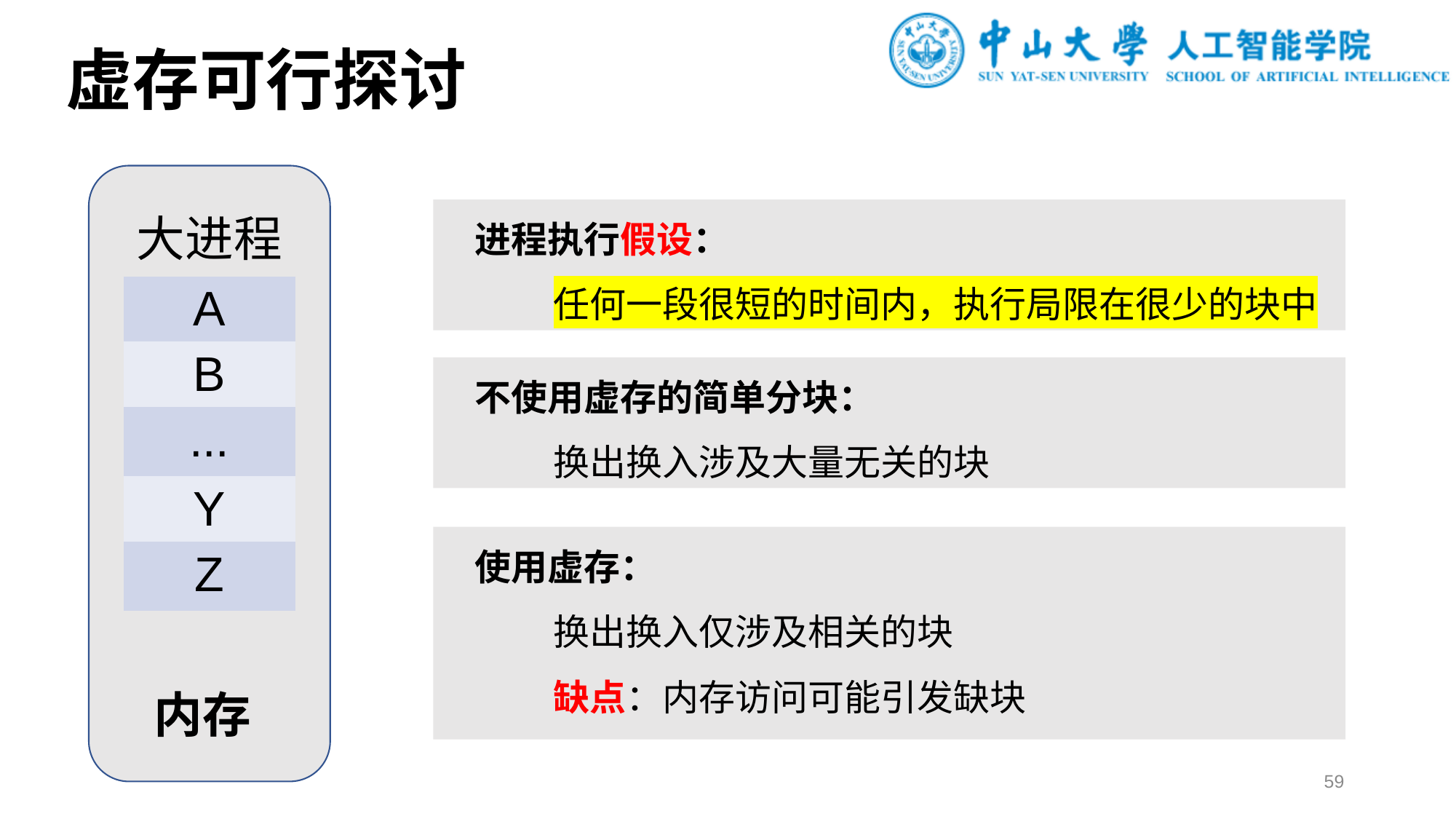

# 虚存可行探讨

| 大进程 |
| --- |
| A |
| B |
| ... |
| Y |
| Z |

进程执行假设：
任何一段很短的时间内，执行局限在很少的块中

不使用虚存的简单分块：
换出换入涉及大量无关的块

使用虚存：
换出换入仅涉及相关的块
缺点：内存访问可能引发缺块
内存
59